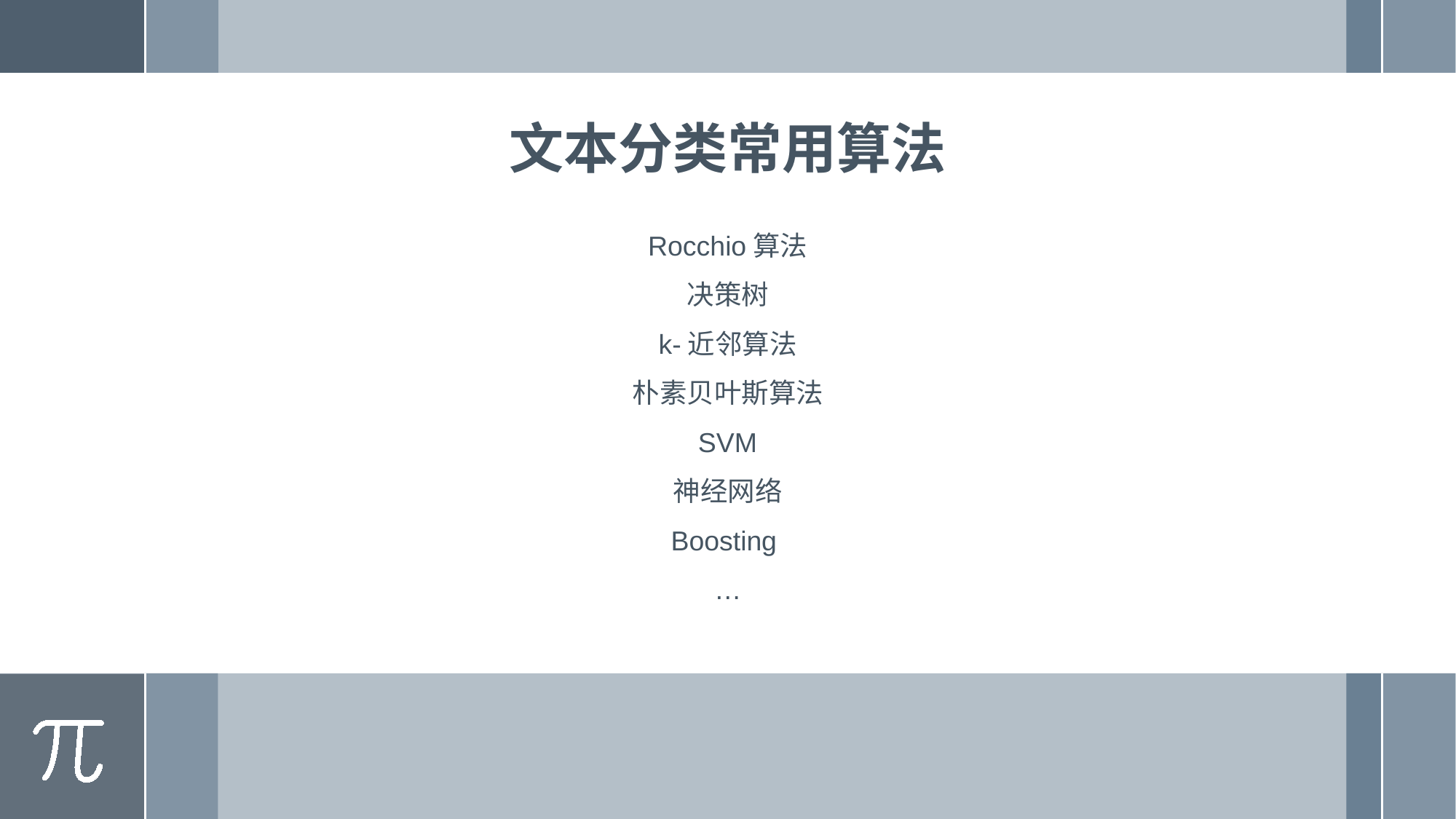

文本分类常用算法

Rocchio算法
决策树
k-近邻算法
朴素贝叶斯算法
SVM
神经网络
Boosting
…